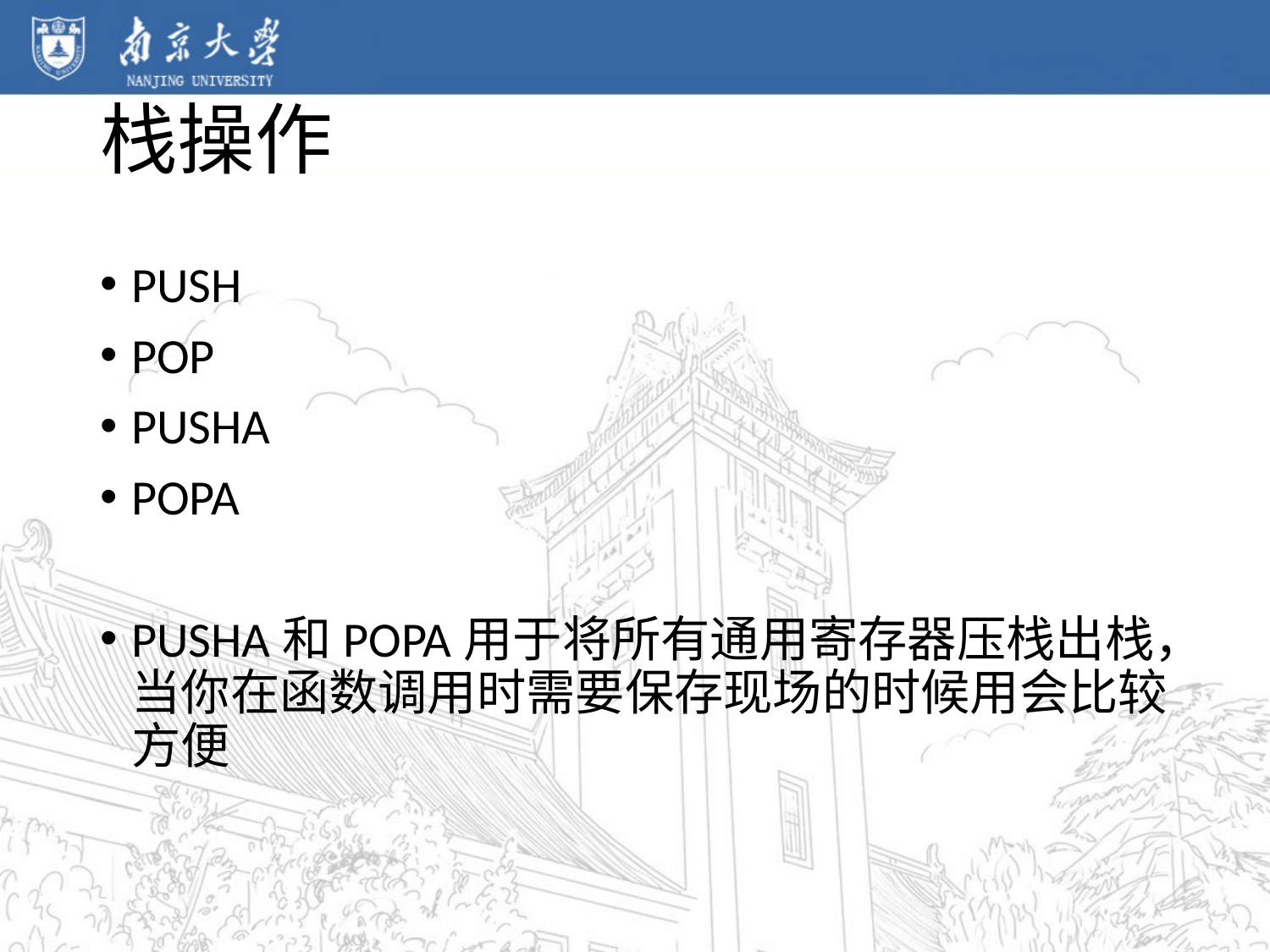

# 栈操作
PUSH
POP
PUSHA
POPA

PUSHA和POPA用于将所有通用寄存器压栈出栈，当你在函数调用时需要保存现场的时候用会比较方便